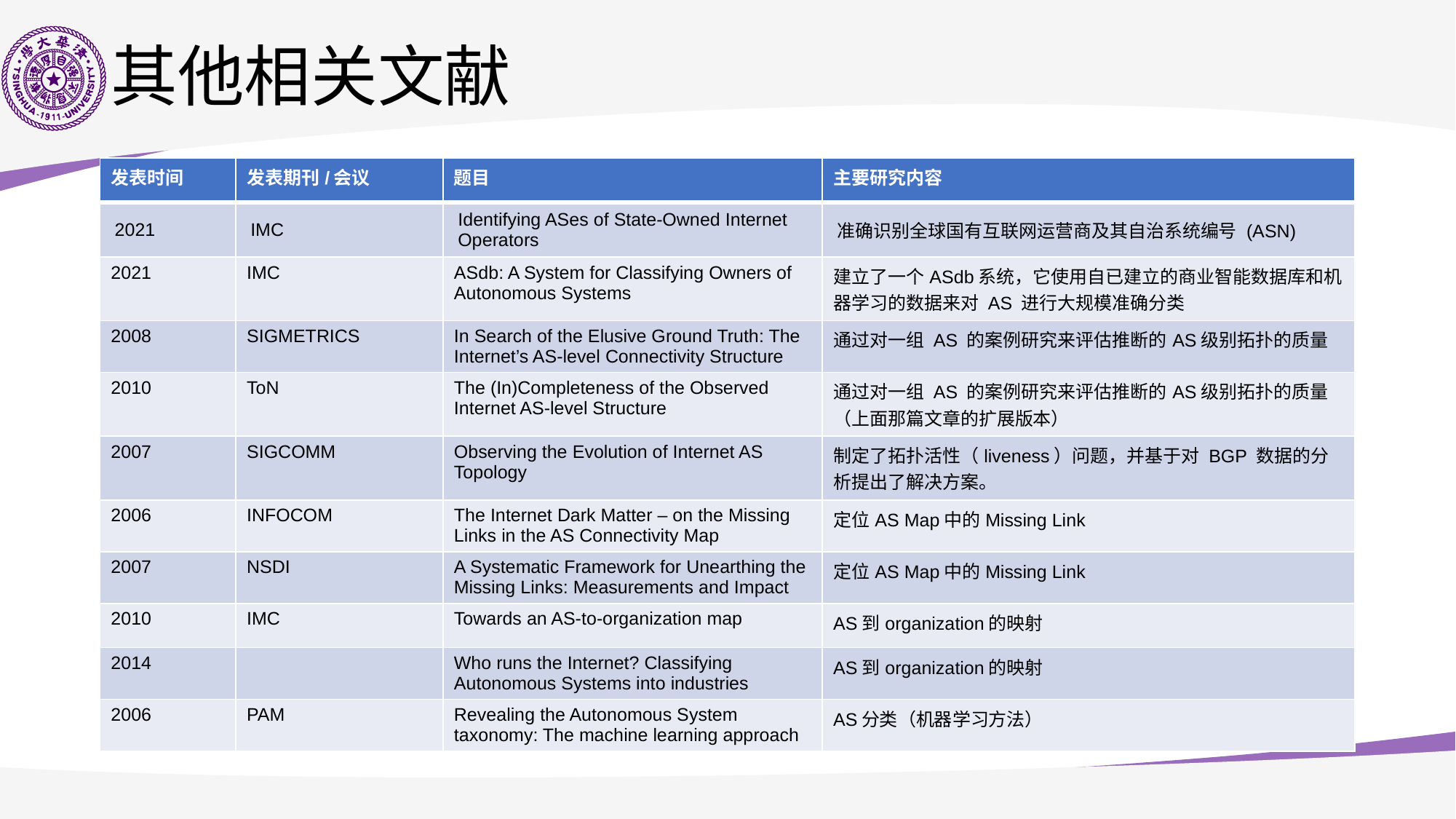

# 其他相关文献
| 发表时间 | 发表期刊/会议 | 题目 | 主要研究内容 |
| --- | --- | --- | --- |
| 2021 | IMC | Identifying ASes of State-Owned Internet Operators | 准确识别全球国有互联网运营商及其自治系统编号 (ASN) |
| 2021 | IMC | ASdb: A System for Classifying Owners of Autonomous Systems | 建立了一个ASdb系统，它使用自已建立的商业智能数据库和机器学习的数据来对 AS 进行大规模准确分类 |
| 2008 | SIGMETRICS | In Search of the Elusive Ground Truth: The Internet’s AS-level Connectivity Structure | 通过对一组 AS 的案例研究来评估推断的AS级别拓扑的质量 |
| 2010 | ToN | The (In)Completeness of the Observed Internet AS-level Structure | 通过对一组 AS 的案例研究来评估推断的AS级别拓扑的质量（上面那篇文章的扩展版本） |
| 2007 | SIGCOMM | Observing the Evolution of Internet AS Topology | 制定了拓扑活性（liveness）问题，并基于对 BGP 数据的分析提出了解决方案。 |
| 2006 | INFOCOM | The Internet Dark Matter – on the Missing Links in the AS Connectivity Map | 定位AS Map中的Missing Link |
| 2007 | NSDI | A Systematic Framework for Unearthing the Missing Links: Measurements and Impact | 定位AS Map中的Missing Link |
| 2010 | IMC | Towards an AS-to-organization map | AS到organization的映射 |
| 2014 |  | Who runs the Internet? Classifying Autonomous Systems into industries | AS到organization的映射 |
| 2006 | PAM | Revealing the Autonomous System taxonomy: The machine learning approach | AS分类（机器学习方法） |